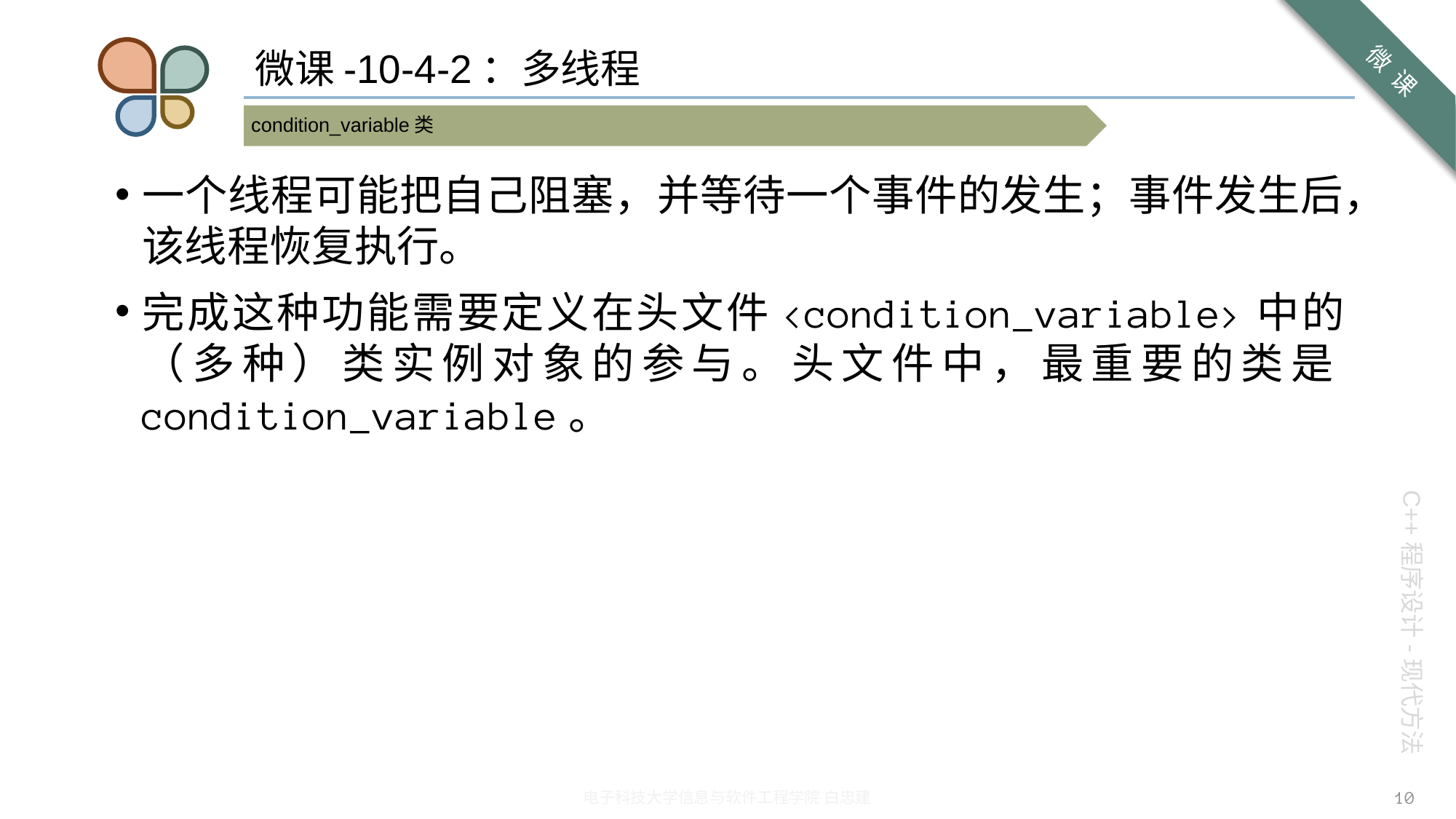

# 微课-10-4-2：多线程
condition_variable类
一个线程可能把自己阻塞，并等待一个事件的发生；事件发生后，该线程恢复执行。
完成这种功能需要定义在头文件<condition_variable>中的（多种）类实例对象的参与。头文件中，最重要的类是condition_variable。
10